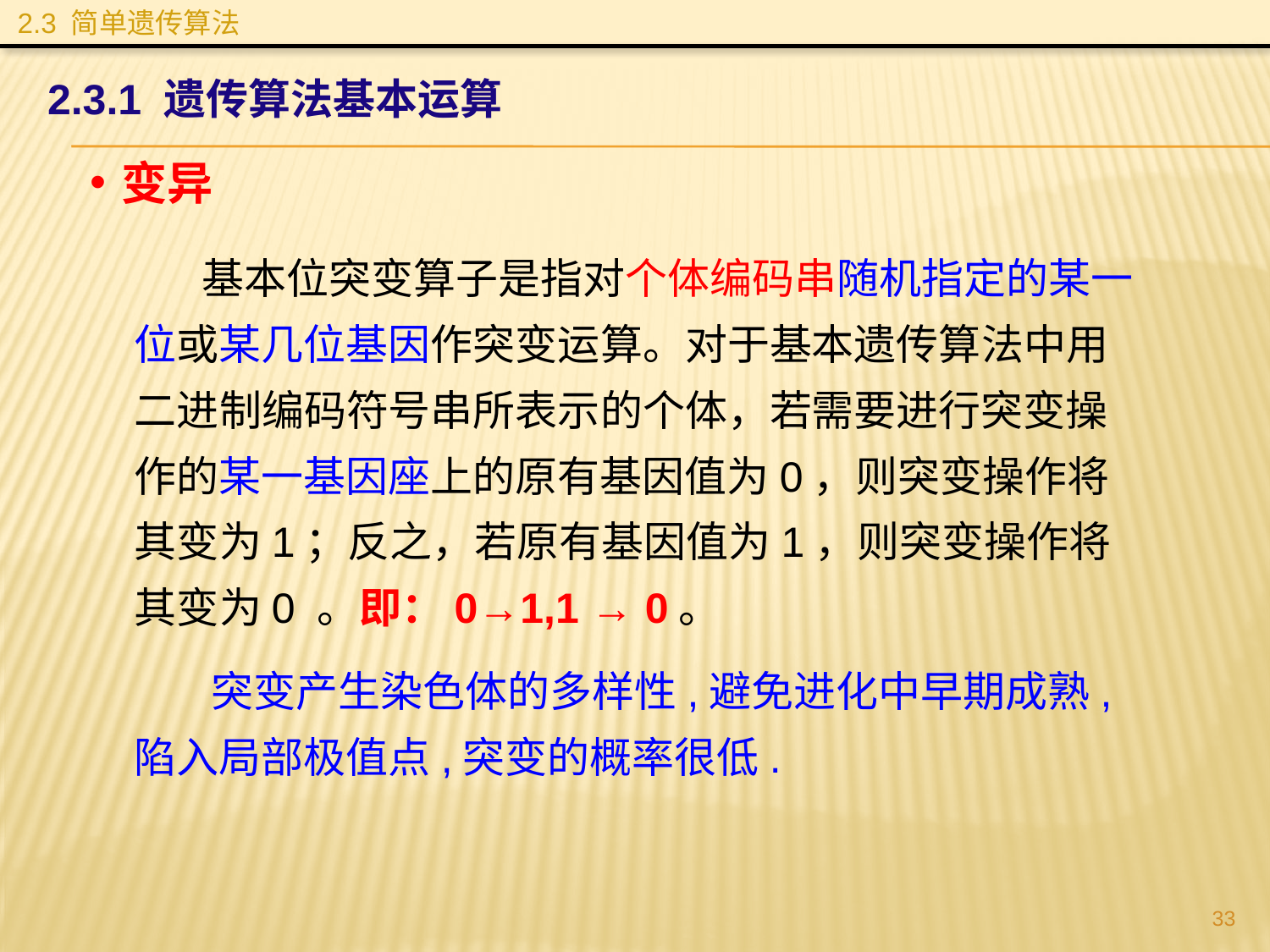

2.3 简单遗传算法

2.3.1 遗传算法基本运算
变异
      基本位突变算子是指对个体编码串随机指定的某一位或某几位基因作突变运算。对于基本遗传算法中用二进制编码符号串所表示的个体，若需要进行突变操作的某一基因座上的原有基因值为0，则突变操作将其变为1；反之，若原有基因值为1，则突变操作将其变为0 。即：0→1,1 → 0。
       突变产生染色体的多样性,避免进化中早期成熟,陷入局部极值点,突变的概率很低.
33